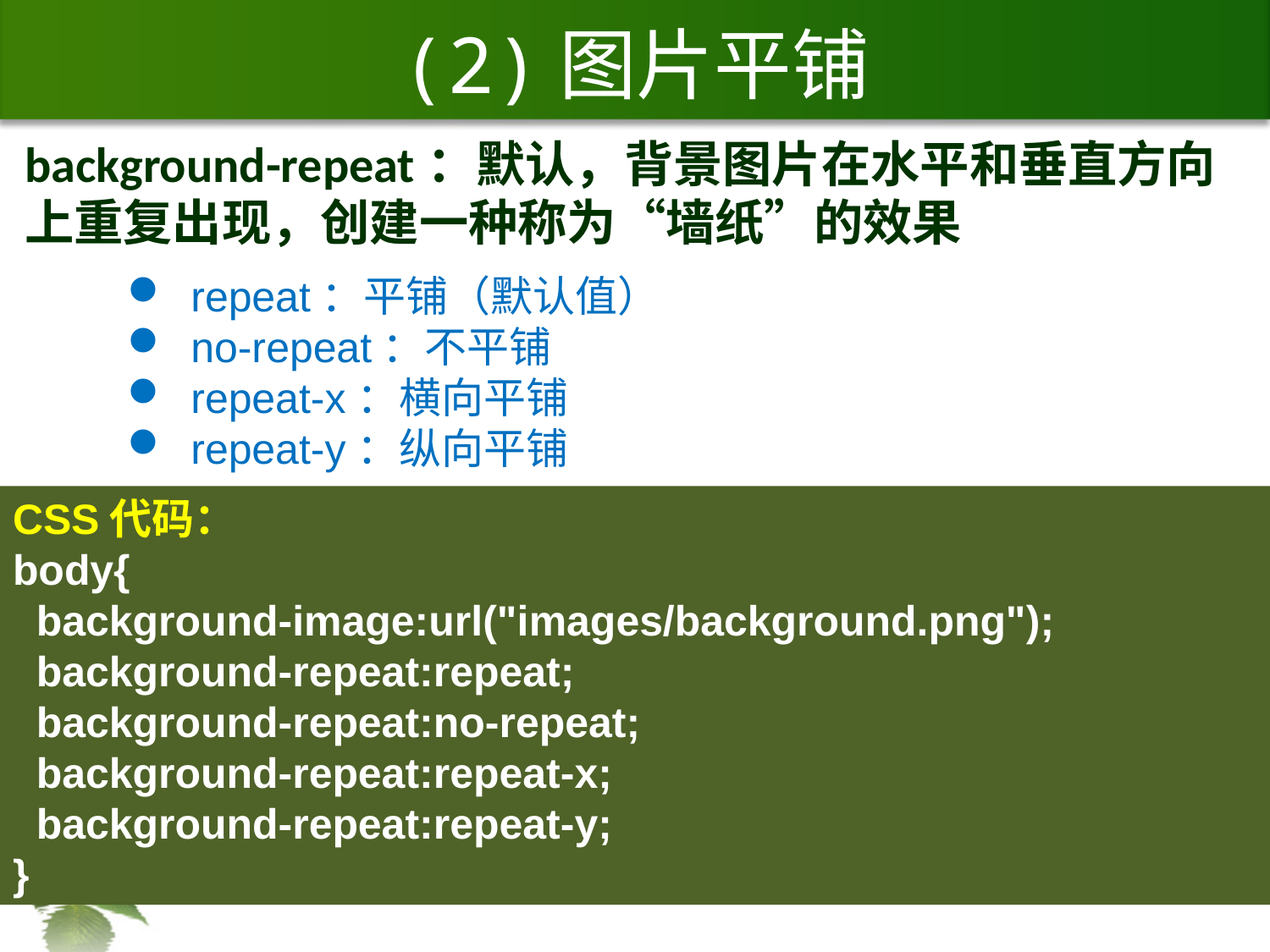

# (2)图片平铺
background-repeat：默认，背景图片在水平和垂直方向上重复出现，创建一种称为“墙纸”的效果
repeat：平铺（默认值）
no-repeat：不平铺
repeat-x：横向平铺
repeat-y：纵向平铺
CSS代码：
body{
  background-image:url("images/background.png");
  background-repeat:repeat;
  background-repeat:no-repeat;
  background-repeat:repeat-x;
  background-repeat:repeat-y;
}